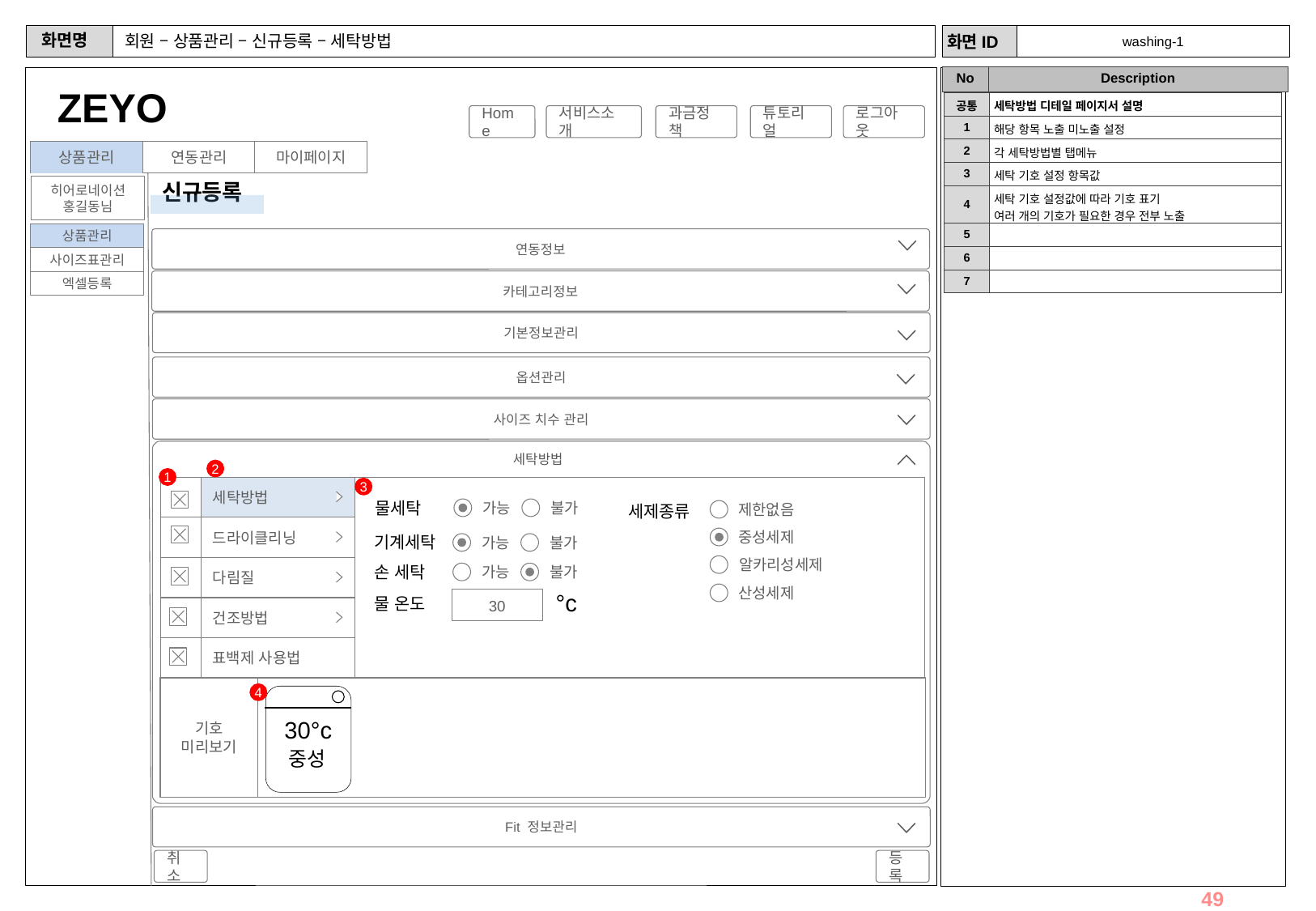

# 회원 – 상품관리 – 신규등록 – 세탁방법
washing-1
ZEYO
| 공통 | 세탁방법 디테일 페이지서 설명 |
| --- | --- |
| 1 | 해당 항목 노출 미노출 설정 |
| 2 | 각 세탁방법별 탭메뉴 |
| 3 | 세탁 기호 설정 항목값 |
| 4 | 세탁 기호 설정값에 따라 기호 표기 여러 개의 기호가 필요한 경우 전부 노출 |
| 5 |  |
| 6 |  |
| 7 |  |
Home
서비스소개
과금정책
튜토리얼
로그아웃
상품관리
연동관리
마이페이지
신규등록

히어로네이션
홍길동님
상품관리
연동정보

사이즈표관리
카테고리정보
엑셀등록

기본정보관리

옵션관리

사이즈 치수 관리

세탁방법

2
1

세탁방법

드라이클리닝

다림질

건조방법

표백제 사용법
3

물세탁
가능

불가

세제종류
제한없음

중성세제

알카리성세제

산성세제

기계세탁
가능

불가

손 세탁
가능

불가

°c
물 온도
30

기호
미리보기
4

30°c
중성
Fit 정보관리

취소
등록
49